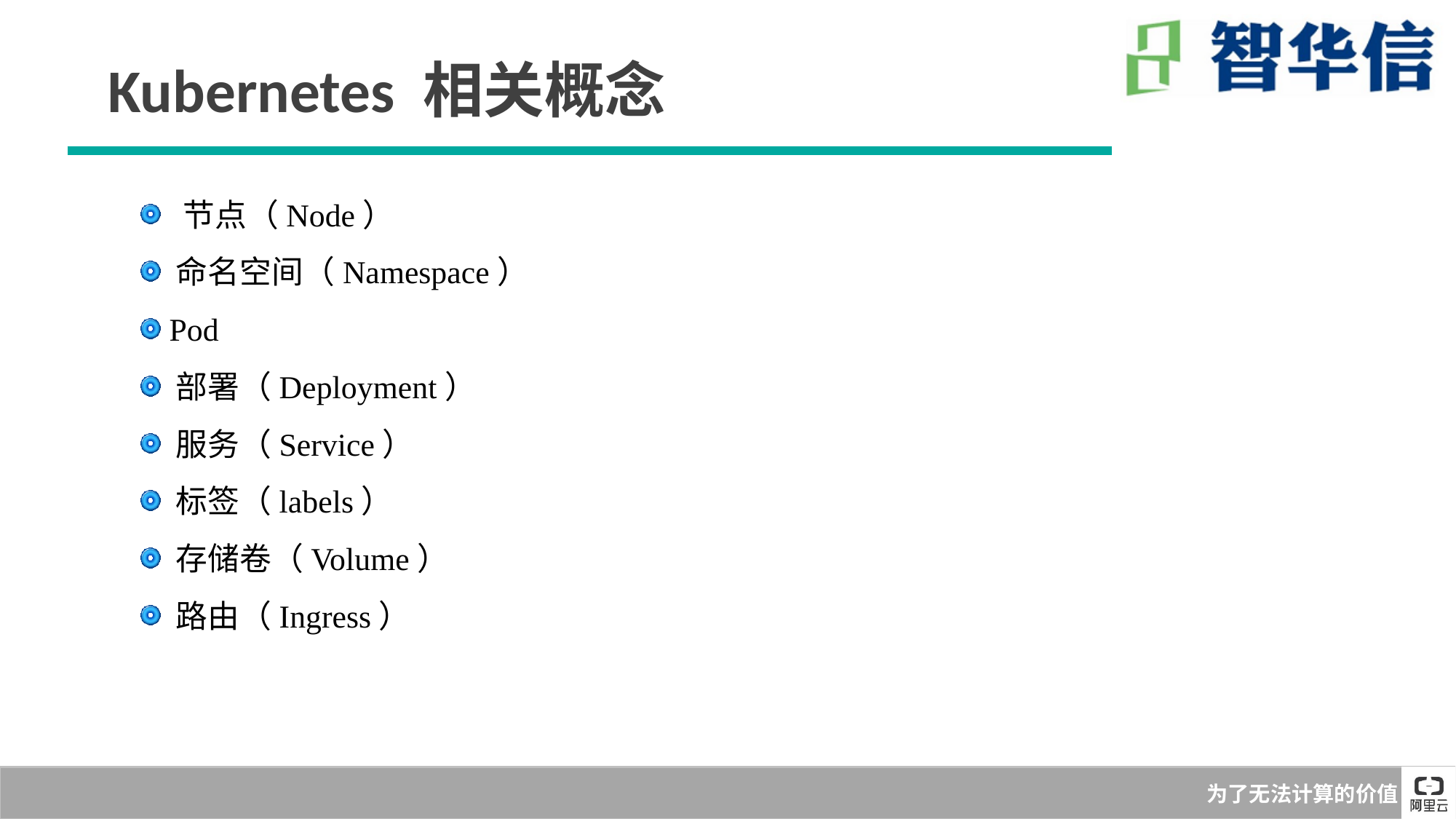

Kubernetes 相关概念
  节点（Node）
 命名空间（Namespace）
 Pod
 部署（Deployment）
 服务（Service）
 标签（labels）
 存储卷（Volume）
 路由（Ingress）